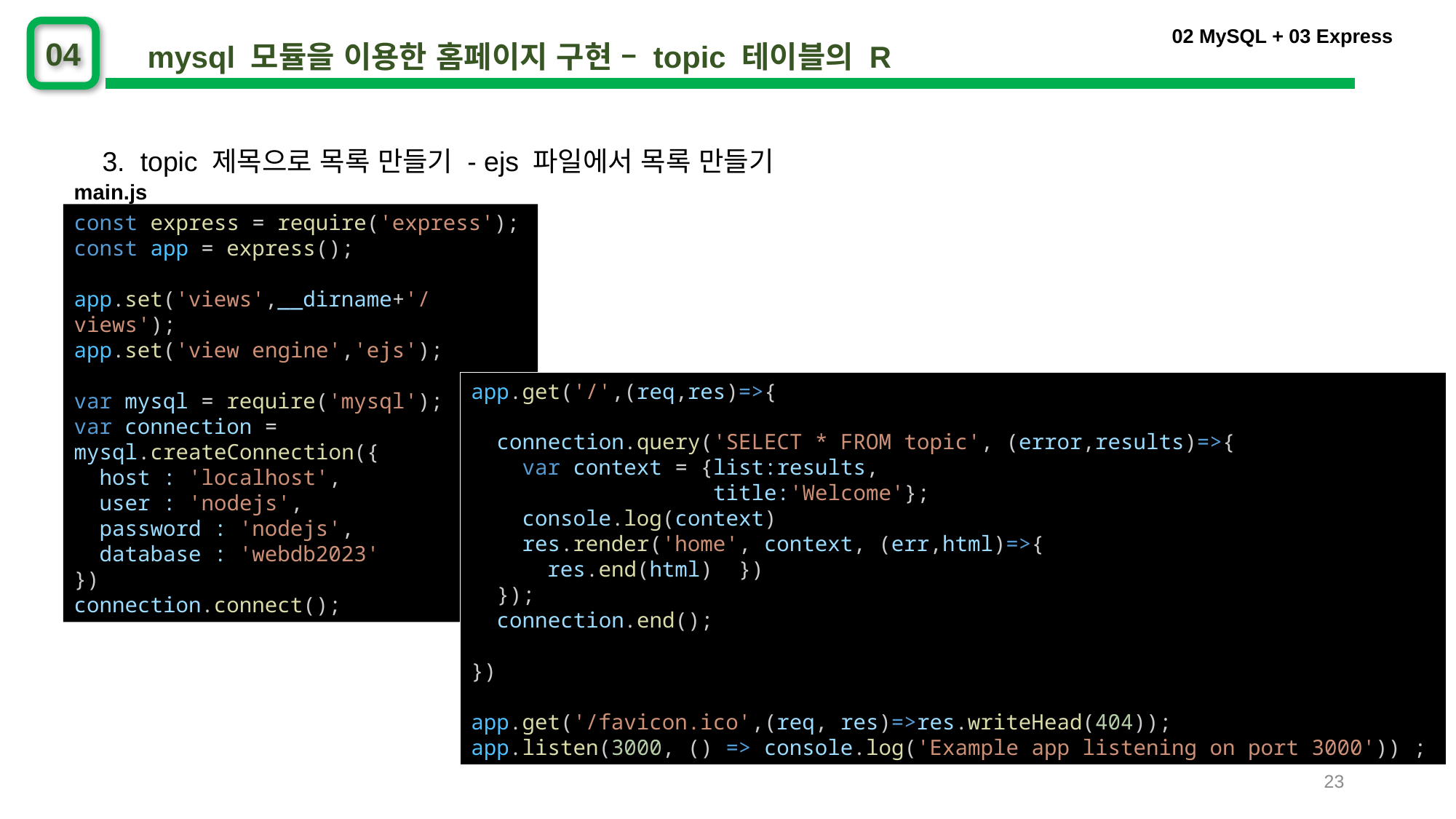

02 MySQL + 03 Express
04
mysql 모듈을 이용한 홈페이지 구현 – topic 테이블의 R

3.  topic 제목으로 목록 만들기 - ejs 파일에서 목록 만들기
main.js
const express = require('express');
const app = express();
app.set('views',__dirname+'/views');
app.set('view engine','ejs');
var mysql = require('mysql');
var connection = mysql.createConnection({
  host : 'localhost',
  user : 'nodejs',
  password : 'nodejs',
  database : 'webdb2023'
})
connection.connect();
app.get('/',(req,res)=>{
  connection.query('SELECT * FROM topic', (error,results)=>{
    var context = {list:results,
                   title:'Welcome'};
    console.log(context)
    res.render('home', context, (err,html)=>{
      res.end(html)  })
  });
  connection.end();

})
app.get('/favicon.ico',(req, res)=>res.writeHead(404));
app.listen(3000, () => console.log('Example app listening on port 3000')) ;
23